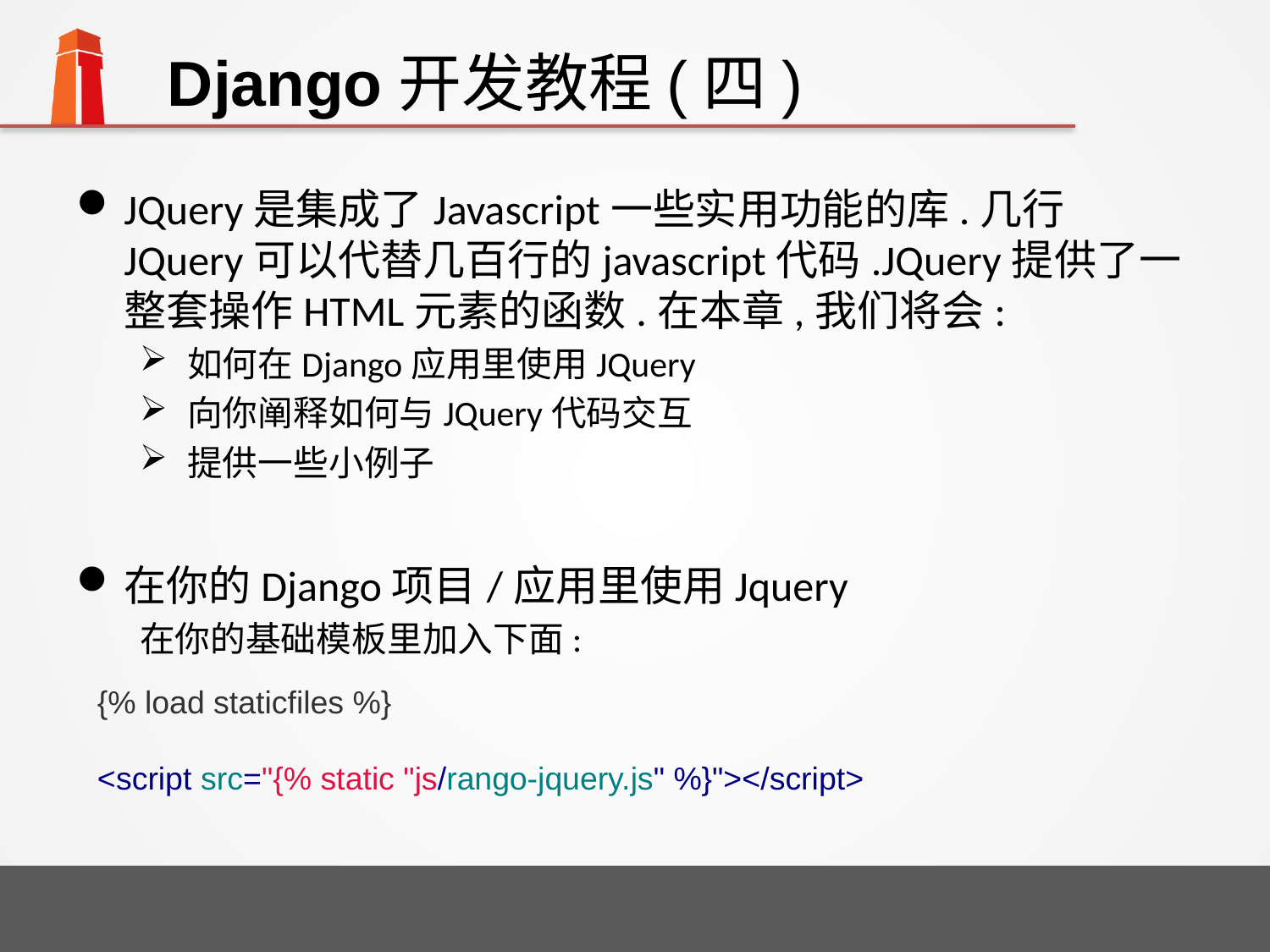

# Django开发教程(四)
JQuery是集成了Javascript一些实用功能的库.几行JQuery可以代替几百行的javascript代码.JQuery提供了一整套操作HTML元素的函数.在本章,我们将会:
如何在Django应用里使用JQuery
向你阐释如何与JQuery代码交互
提供一些小例子

在你的Django项目/应用里使用Jquery
在你的基础模板里加入下面:
{% load staticfiles %}

<script src="{% static "js/rango-jquery.js" %}"></script>